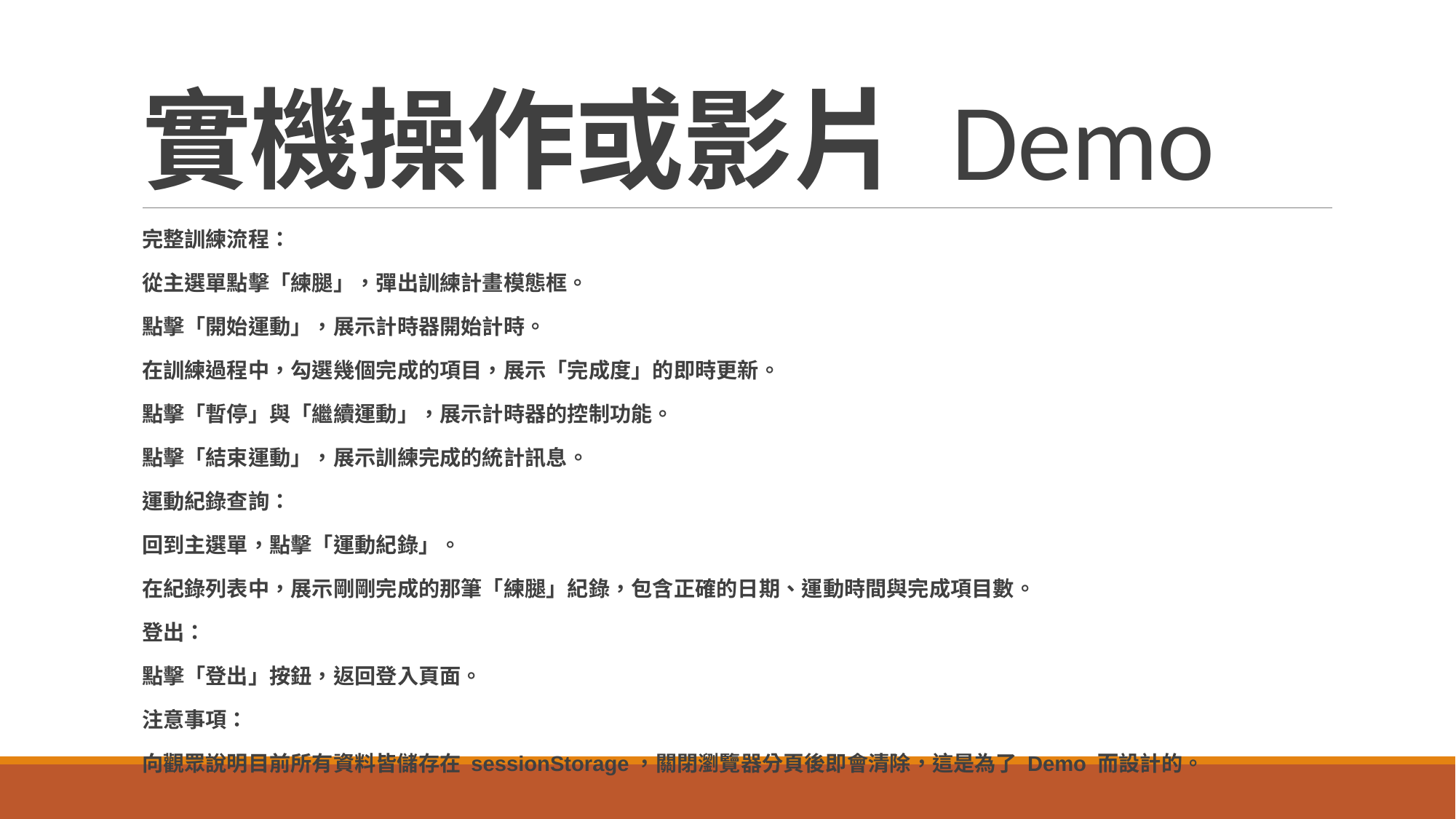

# 實機操作或影片 Demo
完整訓練流程：
從主選單點擊「練腿」，彈出訓練計畫模態框。
點擊「開始運動」，展示計時器開始計時。
在訓練過程中，勾選幾個完成的項目，展示「完成度」的即時更新。
點擊「暫停」與「繼續運動」，展示計時器的控制功能。
點擊「結束運動」，展示訓練完成的統計訊息。
運動紀錄查詢：
回到主選單，點擊「運動紀錄」。
在紀錄列表中，展示剛剛完成的那筆「練腿」紀錄，包含正確的日期、運動時間與完成項目數。
登出：
點擊「登出」按鈕，返回登入頁面。
注意事項：
向觀眾說明目前所有資料皆儲存在 sessionStorage，關閉瀏覽器分頁後即會清除，這是為了 Demo 而設計的。